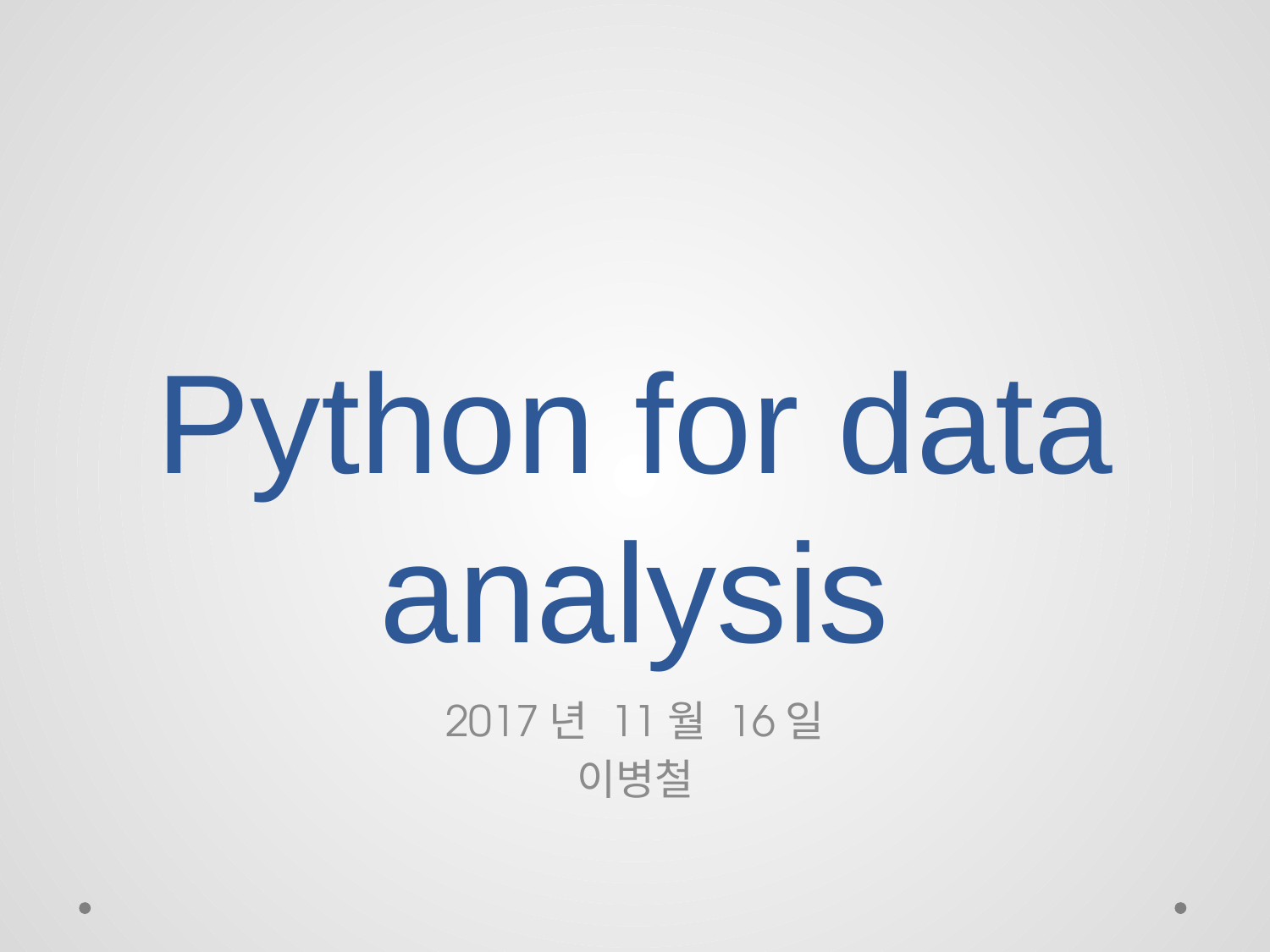

# Python for data analysis
2017년 11월 16일
이병철